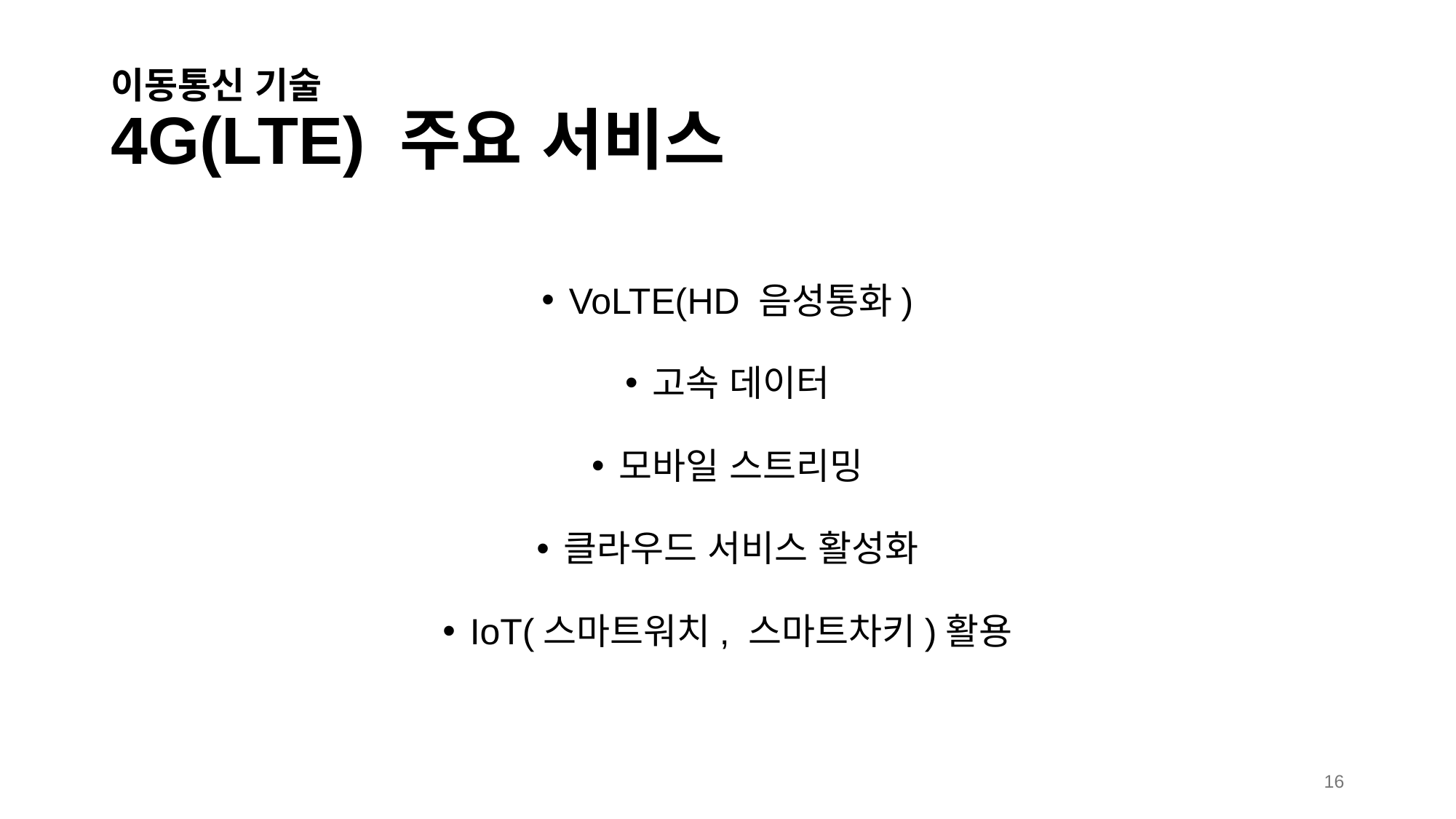

# 이동통신 기술 4G(LTE) 주요 서비스

VoLTE(HD 음성통화)

고속 데이터

모바일 스트리밍

클라우드 서비스 활성화

IoT(스마트워치, 스마트차키)활용

16